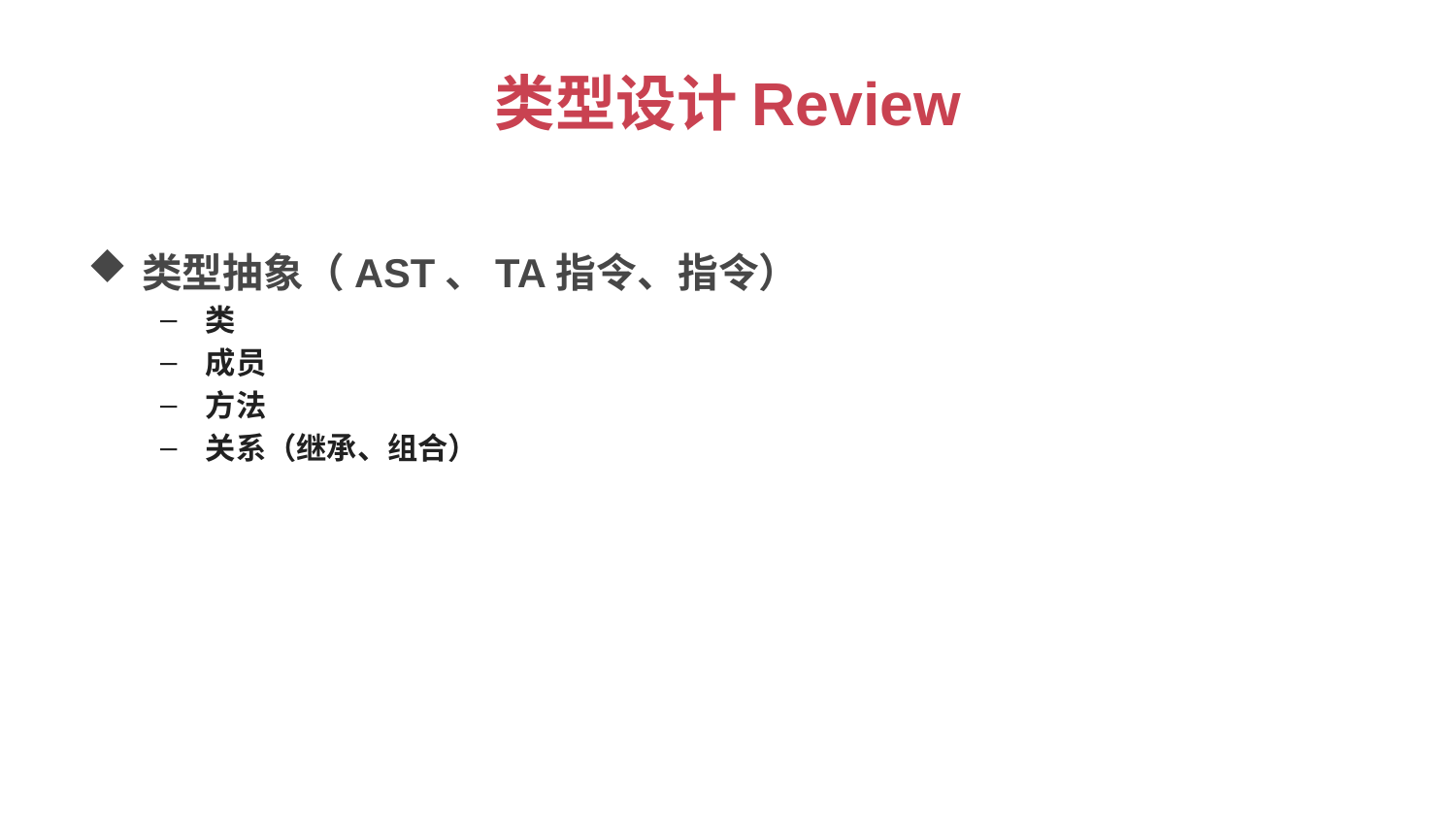

# 类型设计Review
类型抽象（AST、TA指令、指令）
类
成员
方法
关系（继承、组合）